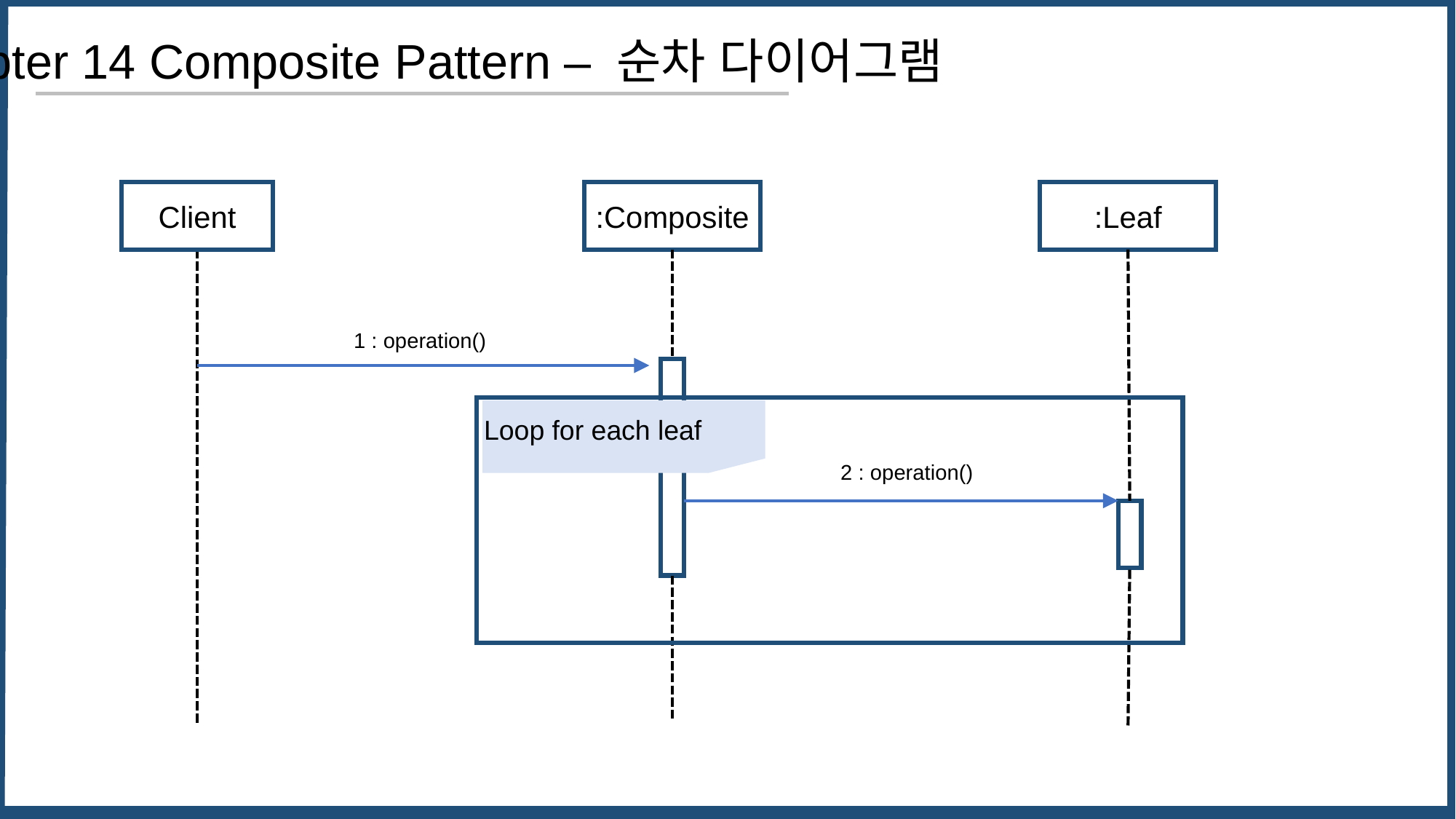

Chapter 14 Composite Pattern – 순차 다이어그램
Client
:Composite
:Leaf
1 : operation()

Loop for each leaf
2 : operation()